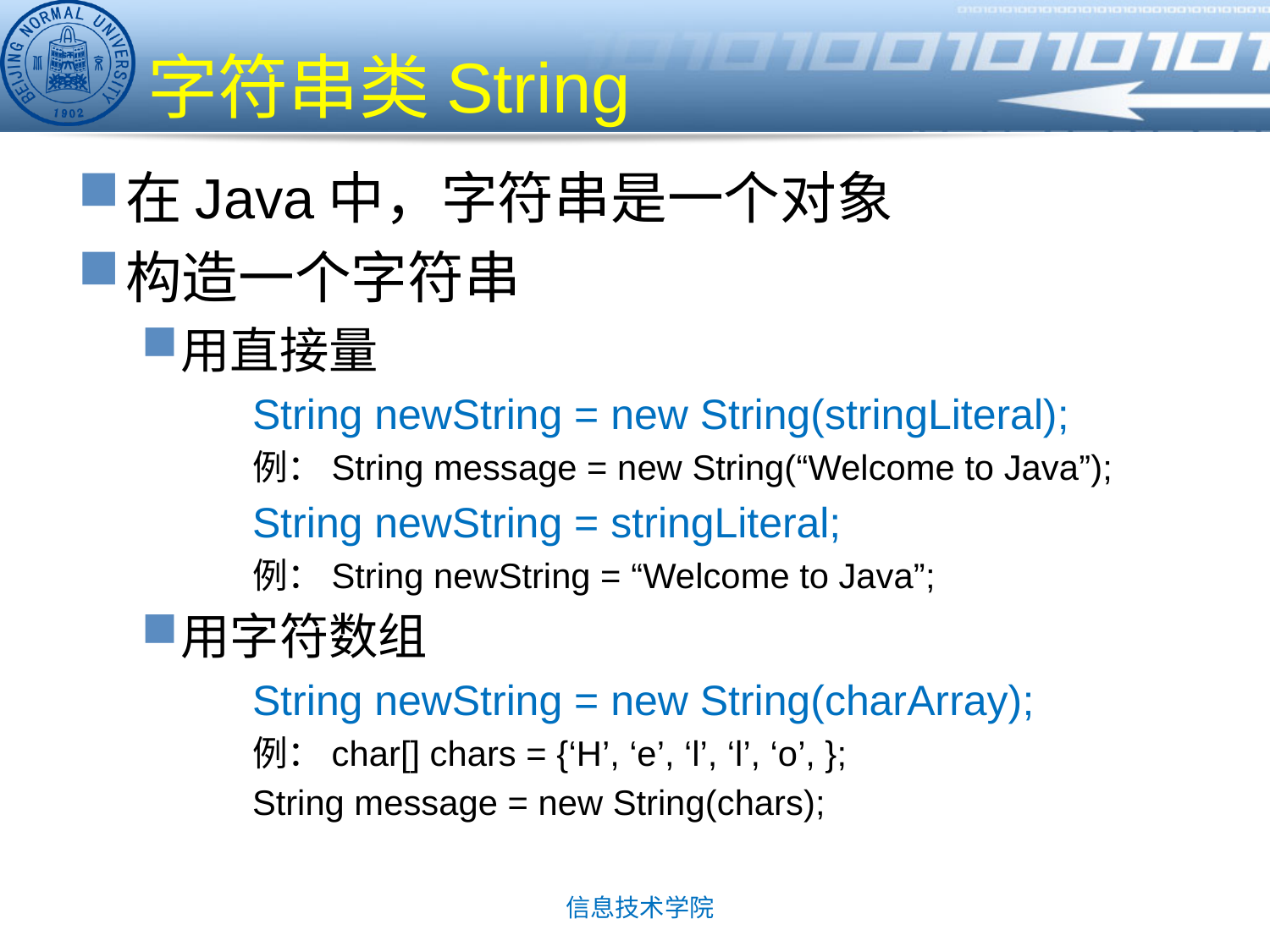

# 字符串类String
在Java中，字符串是一个对象
构造一个字符串
用直接量
		String newString = new String(stringLiteral);
		例：String message = new String(“Welcome to Java”);
		String newString = stringLiteral;
		例：String newString = “Welcome to Java”;
用字符数组
		String newString = new String(charArray);
		例：char[] chars = {‘H’, ‘e’, ‘l’, ‘l’, ‘o’, };
	    	String message = new String(chars);

10